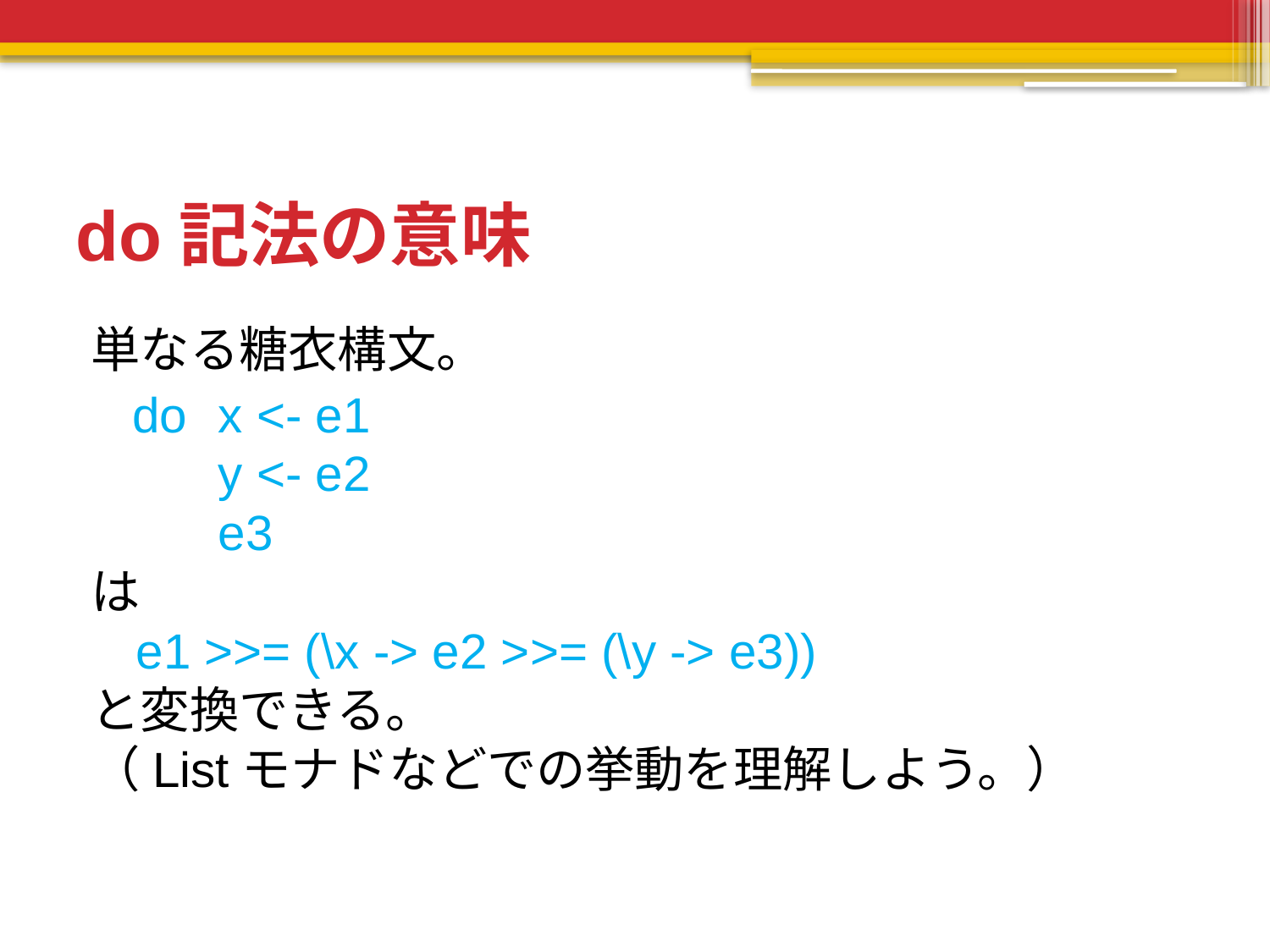

# do記法の意味
単なる糖衣構文。
   do	x <- e1
	y <- e2
	e3
は
   e1 >>= (\x -> e2 >>= (\y -> e3))
と変換できる。
（Listモナドなどでの挙動を理解しよう。）